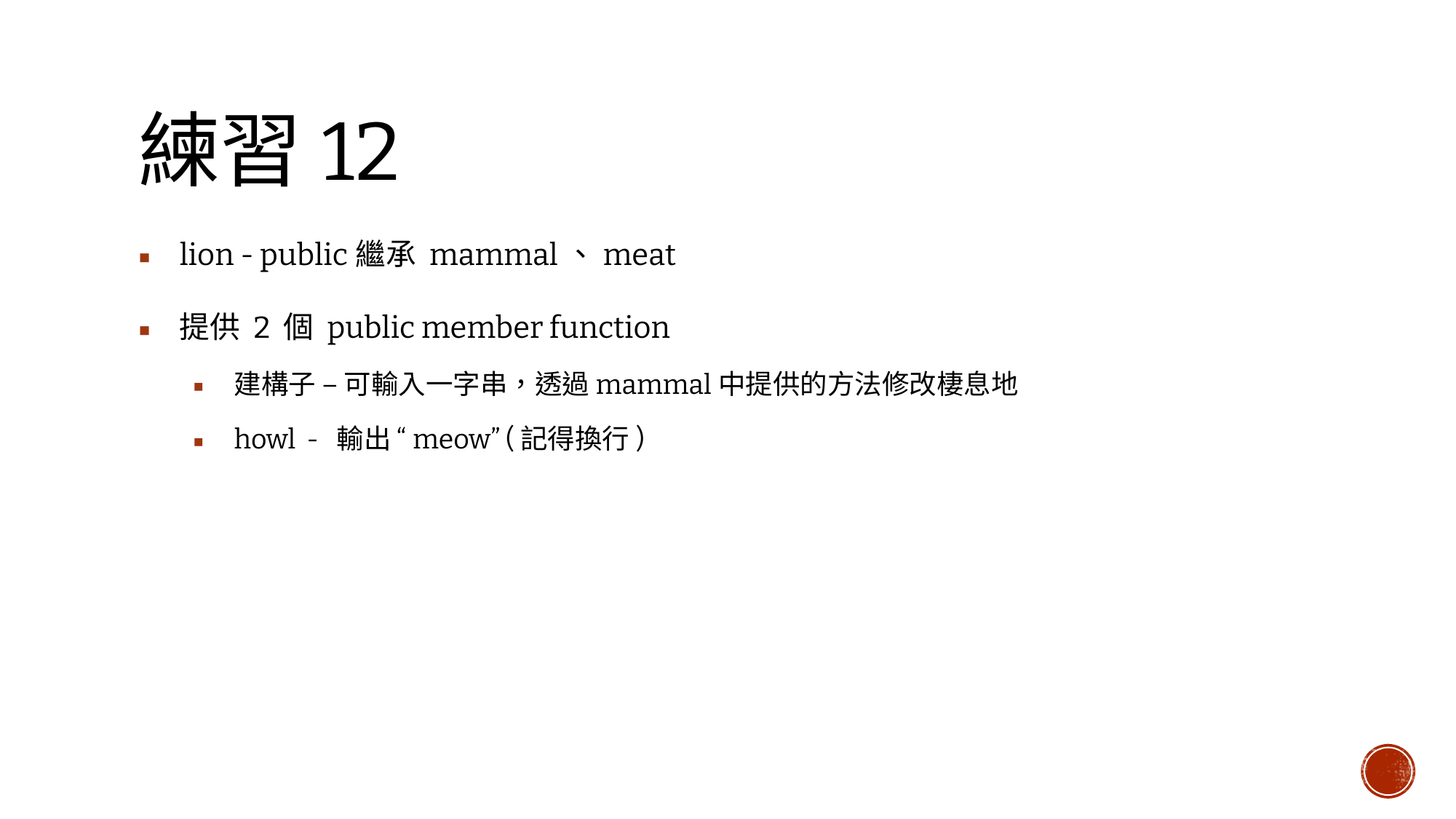

# 練習12
lion - public繼承 mammal、meat
提供 2 個 public member function
建構子 – 可輸入一字串，透過mammal中提供的方法修改棲息地
howl  -  輸出 “meow” (記得換行)